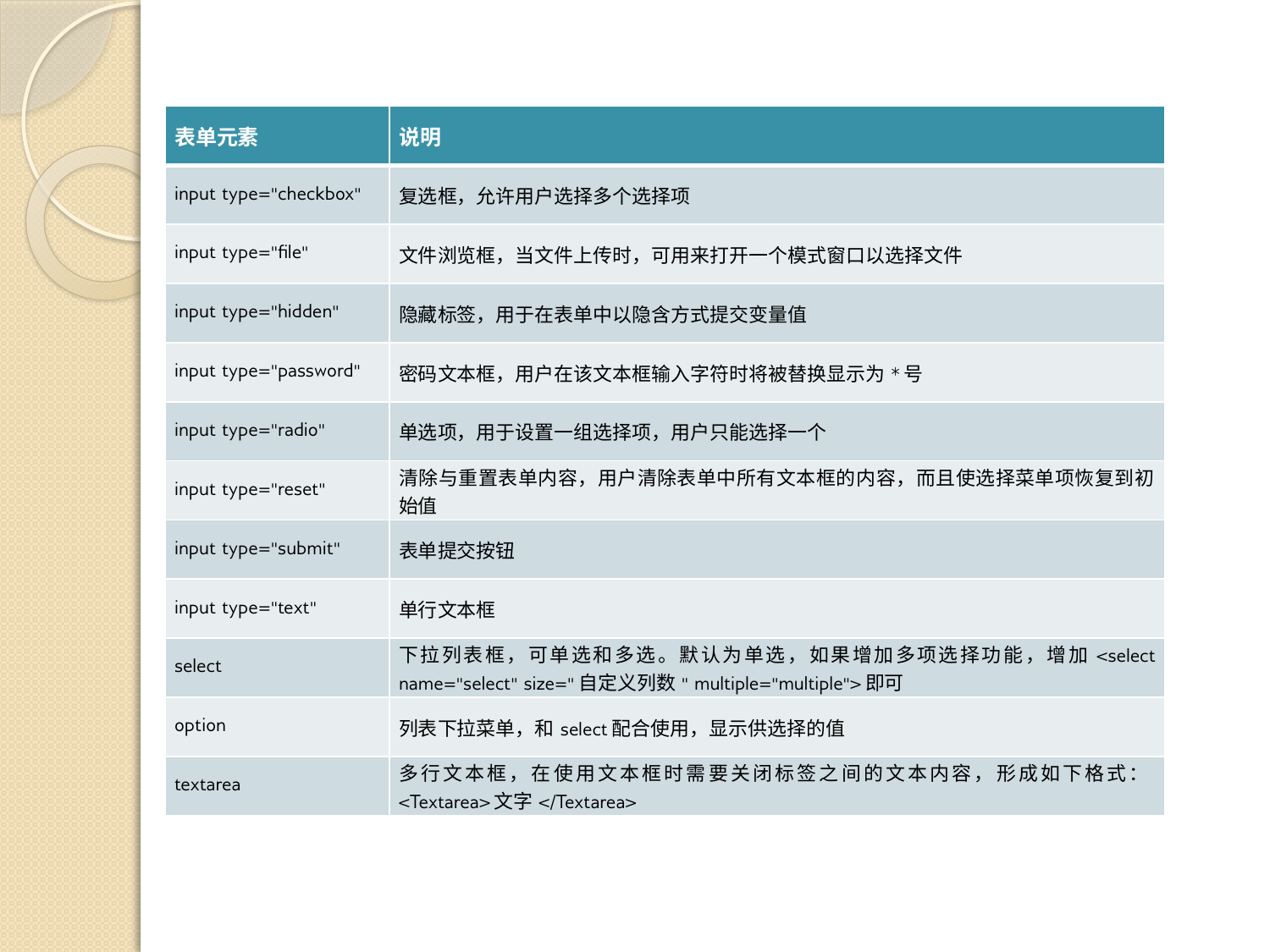

| 表单元素 | 说明 |
| --- | --- |
| input type="checkbox" | 复选框，允许用户选择多个选择项 |
| input type="file" | 文件浏览框，当文件上传时，可用来打开一个模式窗口以选择文件 |
| input type="hidden" | 隐藏标签，用于在表单中以隐含方式提交变量值 |
| input type="password" | 密码文本框，用户在该文本框输入字符时将被替换显示为\*号 |
| input type="radio" | 单选项，用于设置一组选择项，用户只能选择一个 |
| input type="reset" | 清除与重置表单内容，用户清除表单中所有文本框的内容，而且使选择菜单项恢复到初始值 |
| input type="submit" | 表单提交按钮 |
| input type="text" | 单行文本框 |
| select | 下拉列表框，可单选和多选。默认为单选，如果增加多项选择功能，增加<select name="select" size="自定义列数" multiple="multiple">即可 |
| option | 列表下拉菜单，和select配合使用，显示供选择的值 |
| textarea | 多行文本框，在使用文本框时需要关闭标签之间的文本内容，形成如下格式：<Textarea>文字</Textarea> |